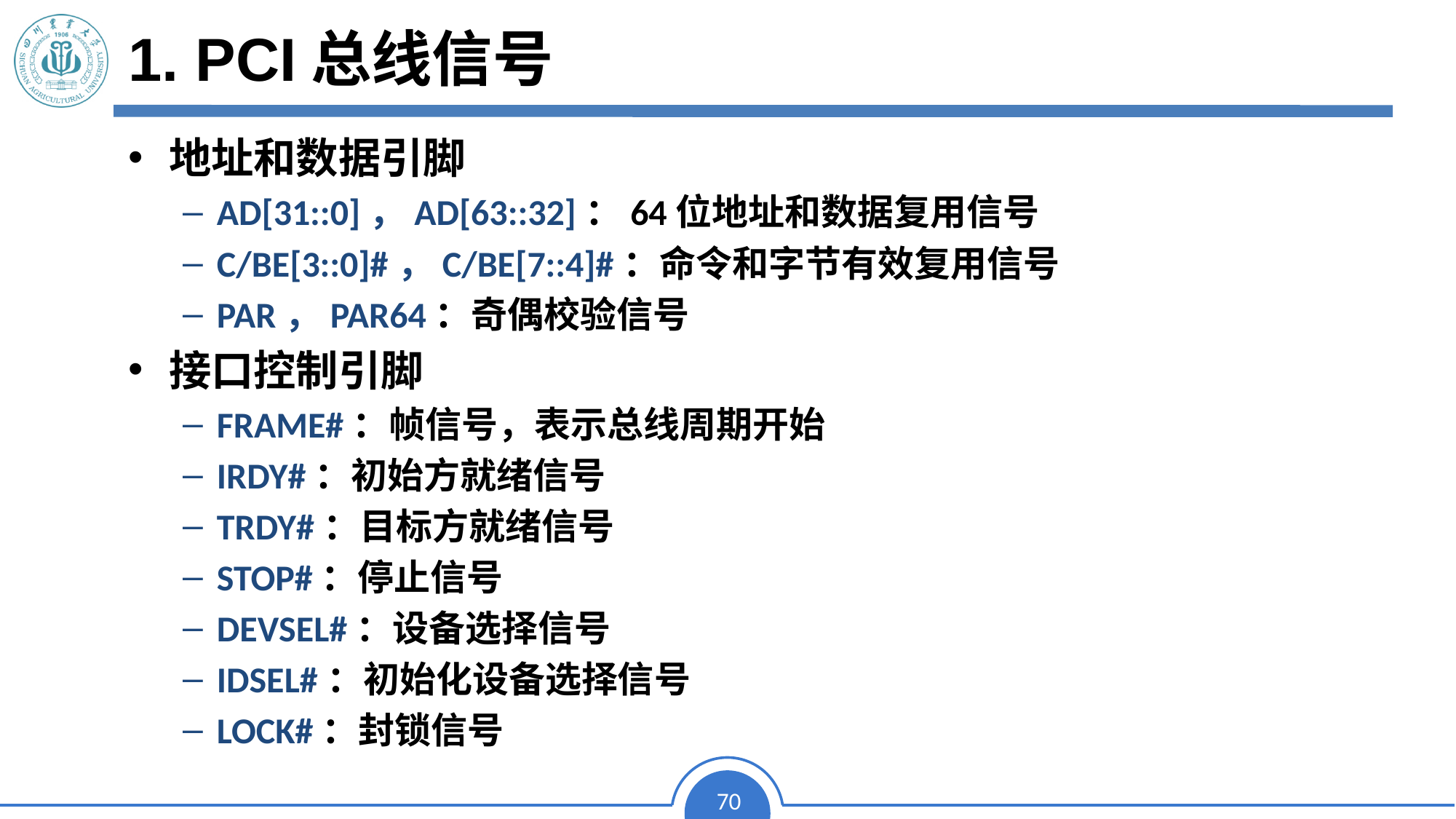

# 1. PCI总线信号
1. PCI总线信号
地址和数据引脚
AD[31::0]，AD[63::32]：64位地址和数据复用信号
C/BE[3::0]#，C/BE[7::4]#：命令和字节有效复用信号
PAR，PAR64：奇偶校验信号
接口控制引脚
FRAME#：帧信号，表示总线周期开始
IRDY#：初始方就绪信号
TRDY#：目标方就绪信号
STOP#：停止信号
DEVSEL#：设备选择信号
IDSEL#：初始化设备选择信号
LOCK#：封锁信号